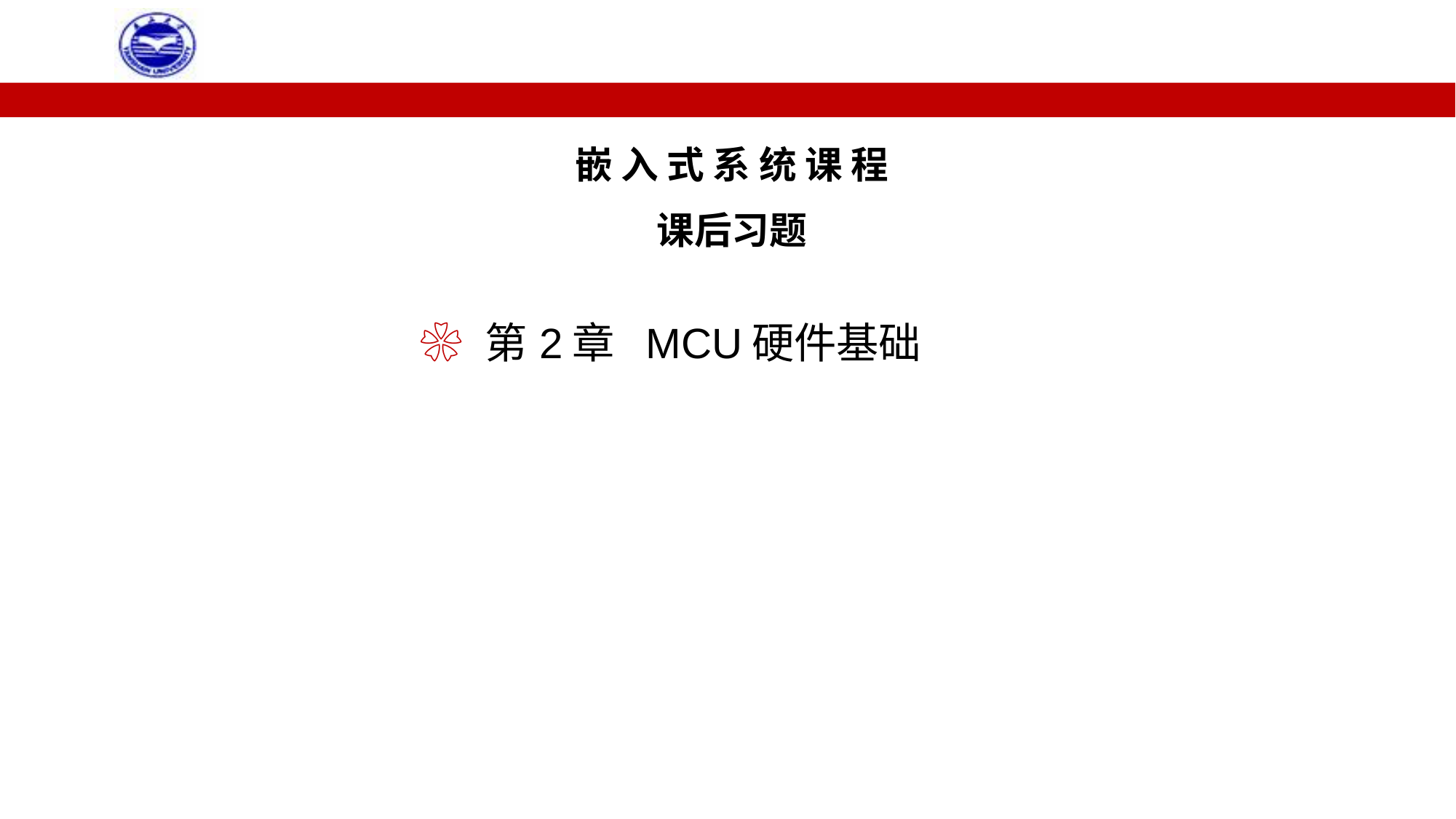

嵌 入 式 系 统 课 程
课后习题
❀ 第2章  MCU硬件基础